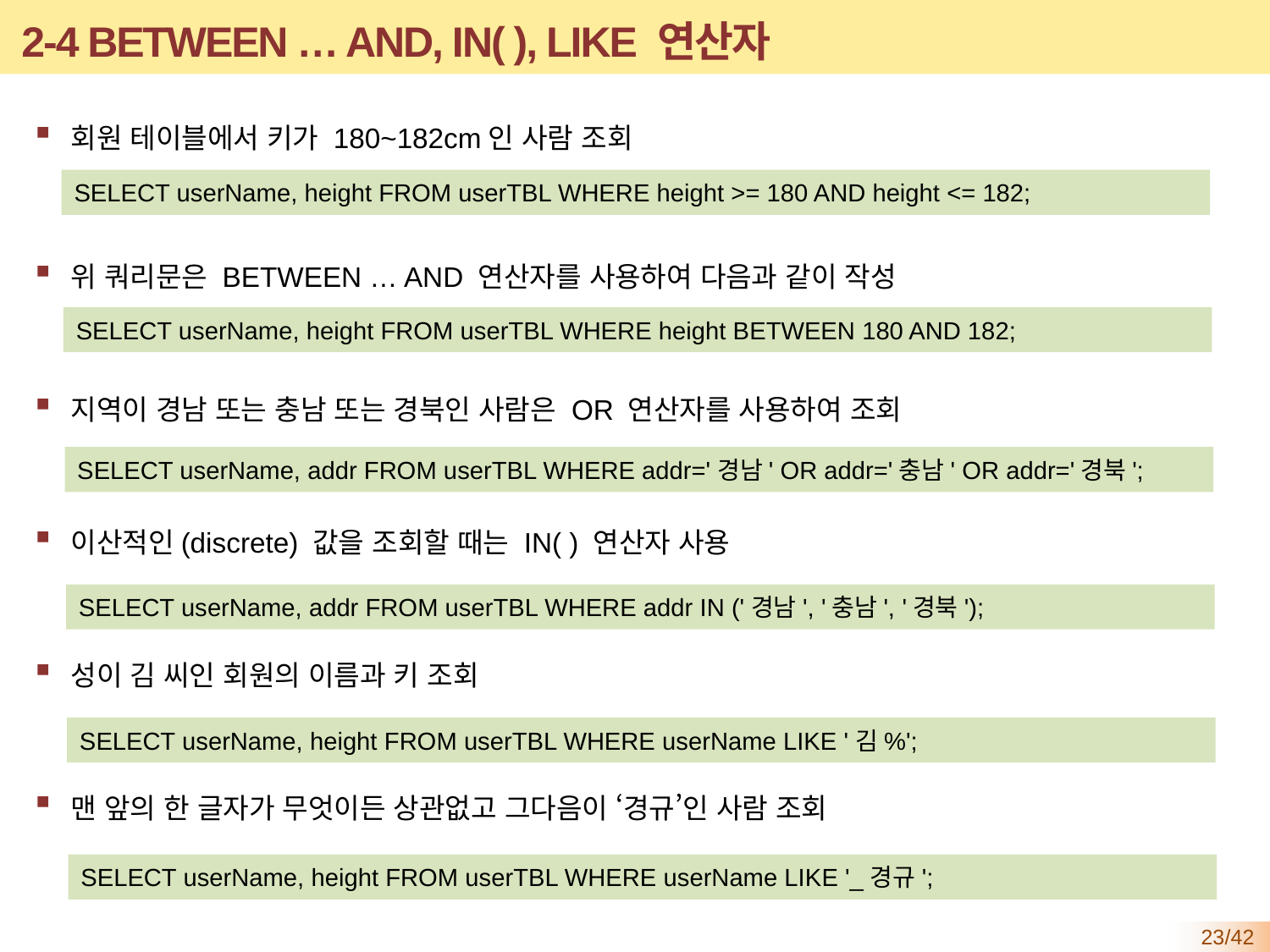

# 2-4 BETWEEN … AND, IN( ), LIKE 연산자
회원 테이블에서 키가 180~182cm인 사람 조회

위 쿼리문은 BETWEEN … AND 연산자를 사용하여 다음과 같이 작성

지역이 경남 또는 충남 또는 경북인 사람은 OR 연산자를 사용하여 조회

이산적인(discrete) 값을 조회할 때는 IN( ) 연산자 사용

성이 김 씨인 회원의 이름과 키 조회

맨 앞의 한 글자가 무엇이든 상관없고 그다음이 ‘경규’인 사람 조회

SELECT userName, height FROM userTBL WHERE height >= 180 AND height <= 182;
SELECT userName, height FROM userTBL WHERE height BETWEEN 180 AND 182;
SELECT userName, addr FROM userTBL WHERE addr='경남' OR addr='충남' OR addr='경북';
SELECT userName, addr FROM userTBL WHERE addr IN ('경남', '충남', '경북');
SELECT userName, height FROM userTBL WHERE userName LIKE '김%';
SELECT userName, height FROM userTBL WHERE userName LIKE '_경규';